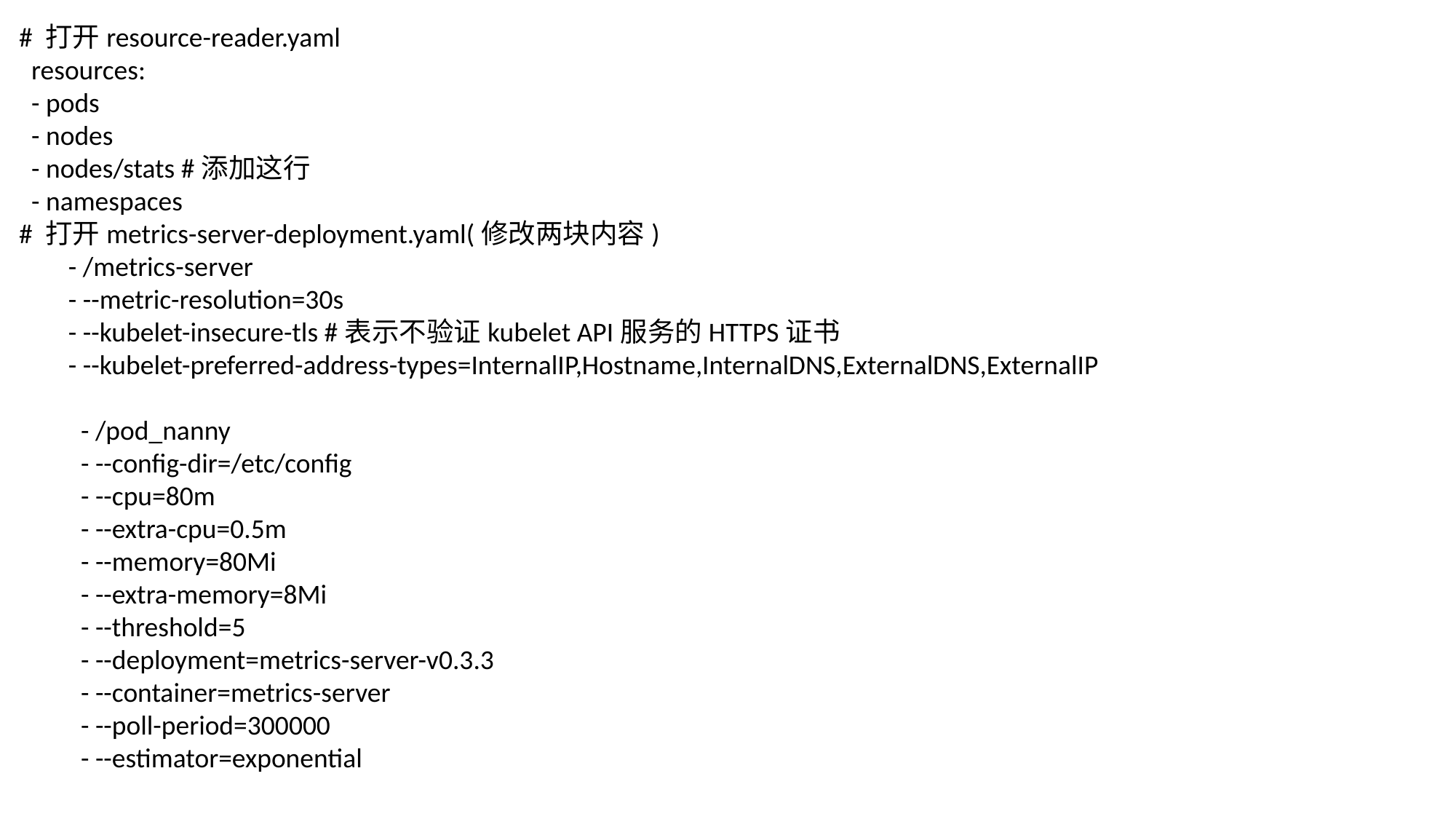

# 打开resource-reader.yaml
  resources:
  - pods
  - nodes
  - nodes/stats #添加这行
  - namespaces
# 打开metrics-server-deployment.yaml(修改两块内容)
        - /metrics-server
        - --metric-resolution=30s
        - --kubelet-insecure-tls #表示不验证kubelet API服务的HTTPS证书
        - --kubelet-preferred-address-types=InternalIP,Hostname,InternalDNS,ExternalDNS,ExternalIP

          - /pod_nanny
          - --config-dir=/etc/config
          - --cpu=80m
          - --extra-cpu=0.5m
          - --memory=80Mi
          - --extra-memory=8Mi
          - --threshold=5
          - --deployment=metrics-server-v0.3.3
          - --container=metrics-server
          - --poll-period=300000
          - --estimator=exponential